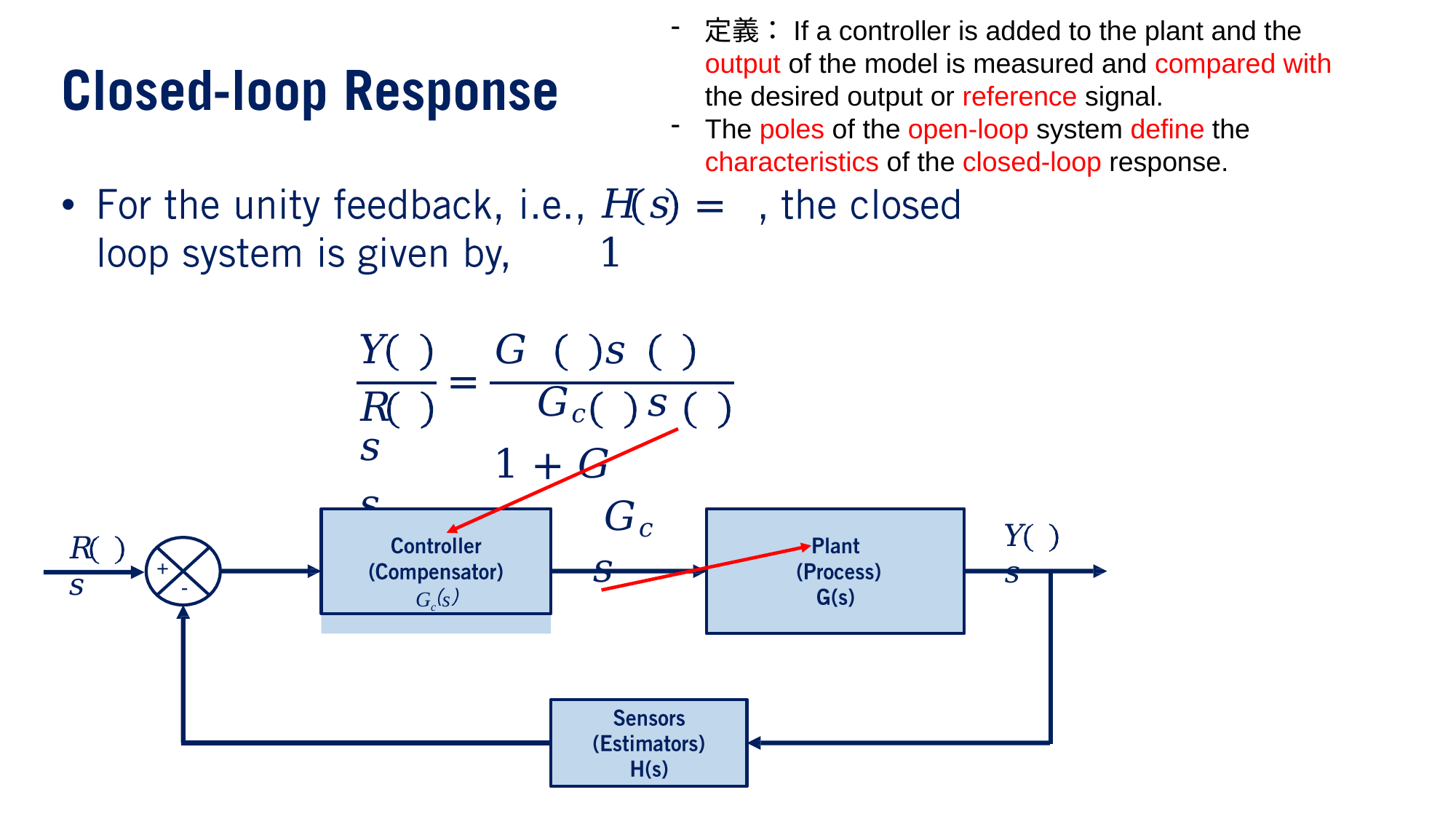

定義：If a controller is added to the plant and the output of the model is measured and compared with the desired output or reference signal.
The poles of the open-loop system define the characteristics of the closed-loop response.
•
# 𝐻	𝑠	= 1

𝐺	𝑠	𝐺𝑐	𝑠
1 + 𝐺	𝑠	𝐺𝑐	𝑠
𝑌	𝑠

=
𝑅	𝑠

Gc  s

𝑌 𝑠

𝑅 𝑠

+

-